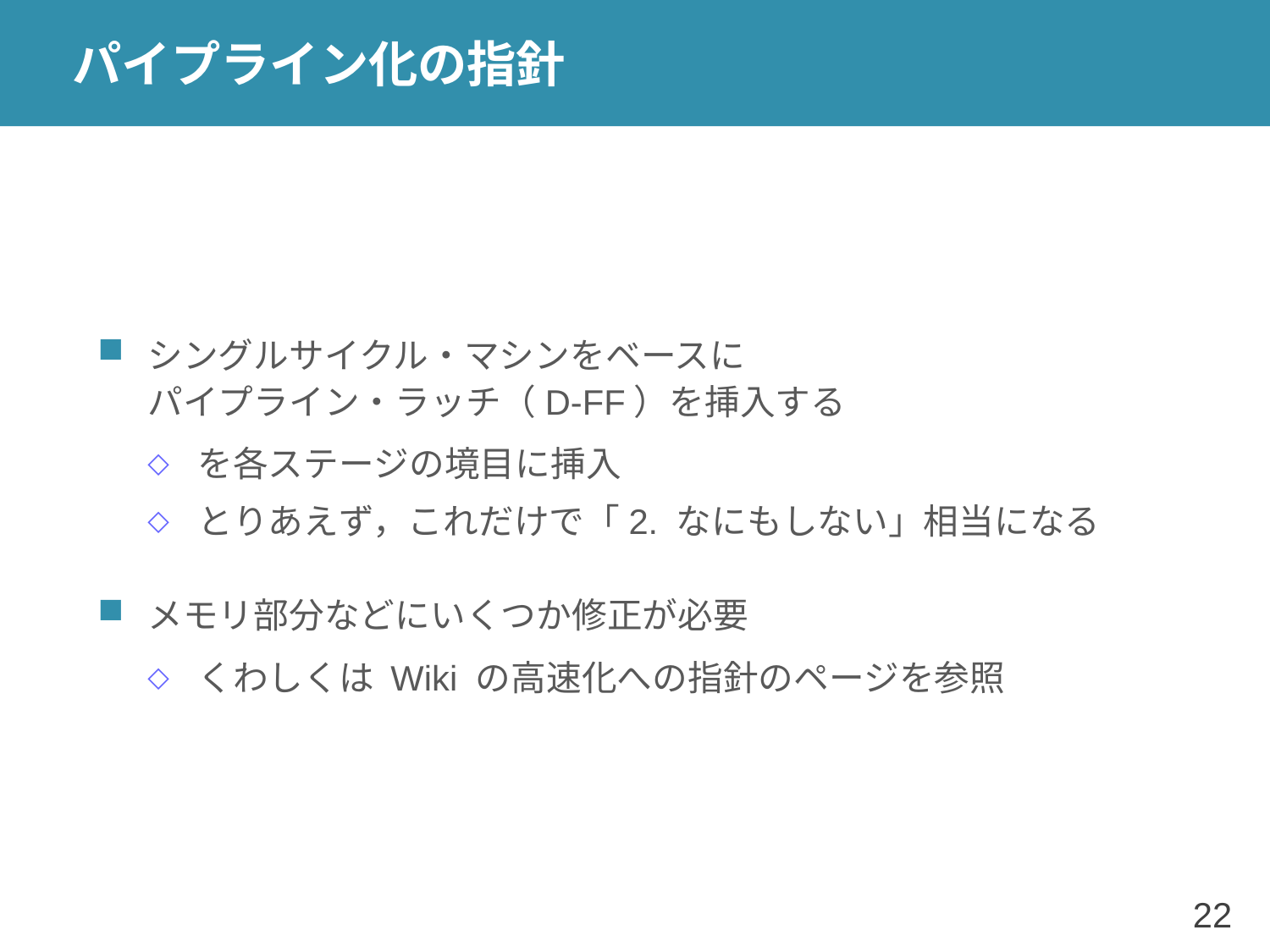

# パイプライン化の指針
シングルサイクル・マシンをベースに
パイプライン・ラッチ（D-FF）を挿入する
を各ステージの境目に挿入
とりあえず，これだけで「2. なにもしない」相当になる
メモリ部分などにいくつか修正が必要
くわしくは Wiki の高速化への指針のページを参照